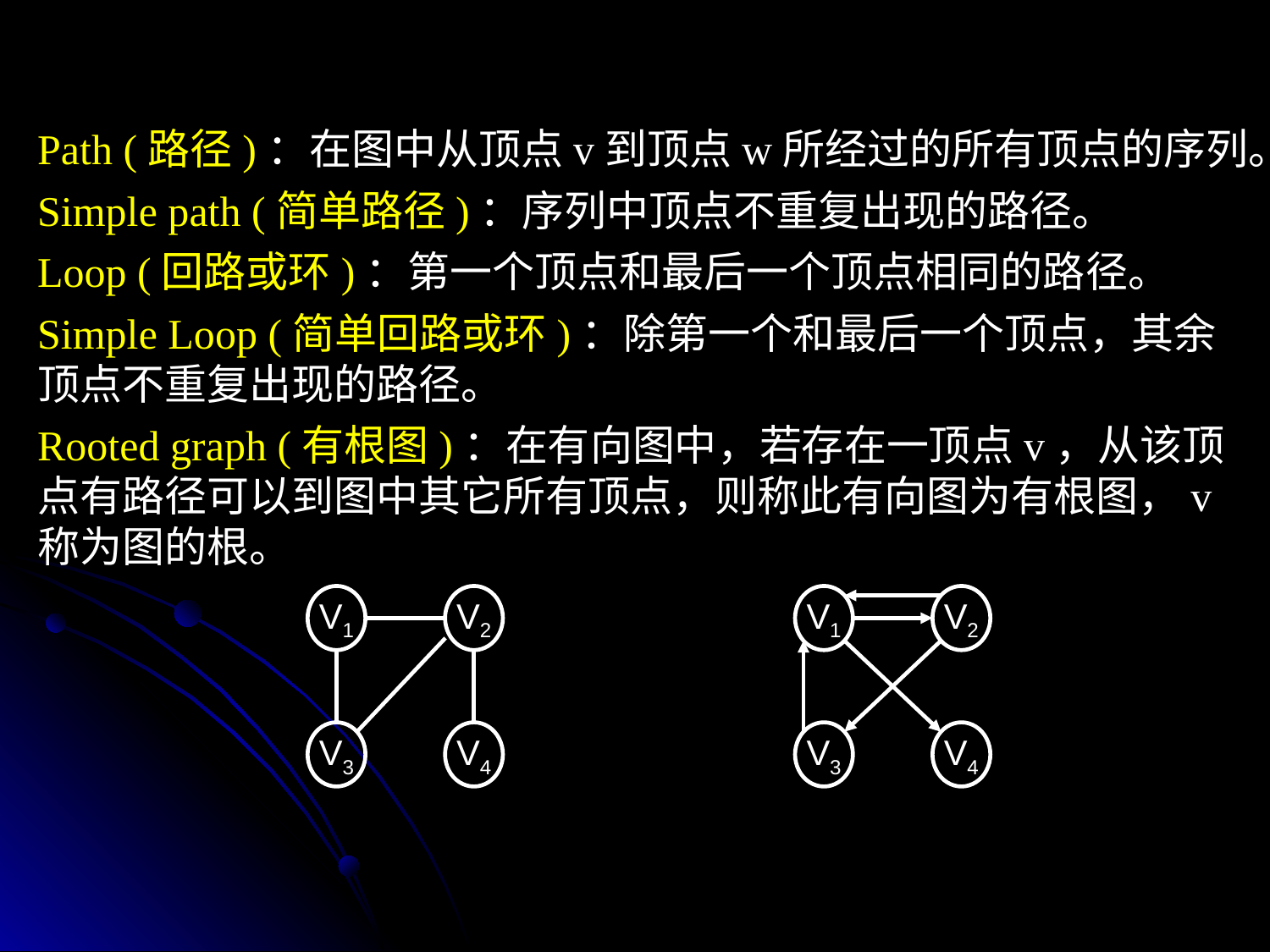

Path (路径)：在图中从顶点v到顶点w所经过的所有顶点的序列。
Simple path (简单路径)：序列中顶点不重复出现的路径。
Loop (回路或环)：第一个顶点和最后一个顶点相同的路径。
Simple Loop (简单回路或环)：除第一个和最后一个顶点，其余顶点不重复出现的路径。
Rooted graph (有根图)：在有向图中，若存在一顶点v，从该顶点有路径可以到图中其它所有顶点，则称此有向图为有根图，v称为图的根。
V1
V2
V3
V4
V1
V2
V3
V4